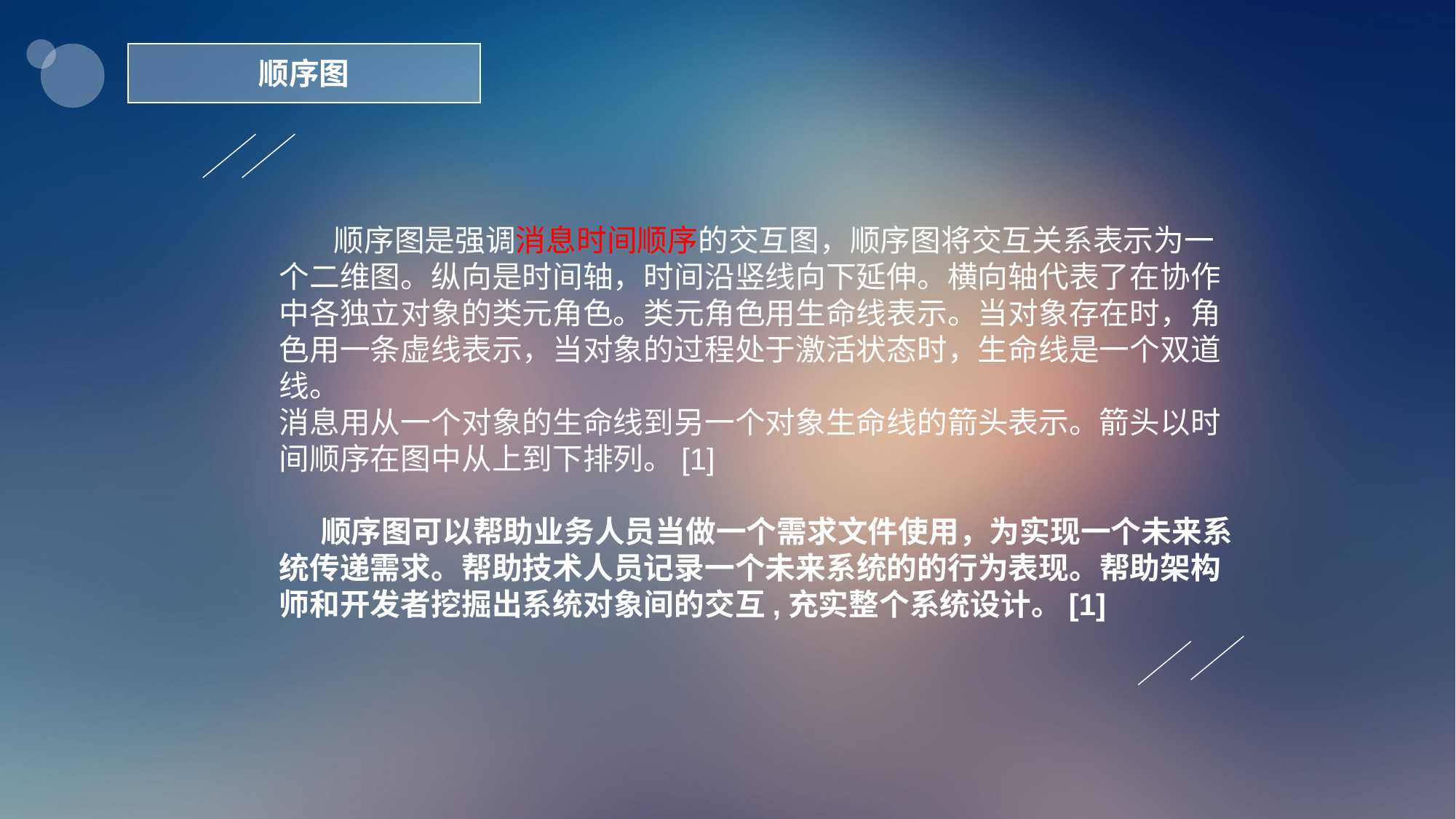

顺序图

       顺序图是强调消息时间顺序的交互图，顺序图将交互关系表示为一个二维图。纵向是时间轴，时间沿竖线向下延伸。横向轴代表了在协作中各独立对象的类元角色。类元角色用生命线表示。当对象存在时，角色用一条虚线表示，当对象的过程处于激活状态时，生命线是一个双道线。
消息用从一个对象的生命线到另一个对象生命线的箭头表示。箭头以时间顺序在图中从上到下排列。[1]

     顺序图可以帮助业务人员当做一个需求文件使用，为实现一个未来系统传递需求。帮助技术人员记录一个未来系统的的行为表现。帮助架构师和开发者挖掘出系统对象间的交互,充实整个系统设计。[1]